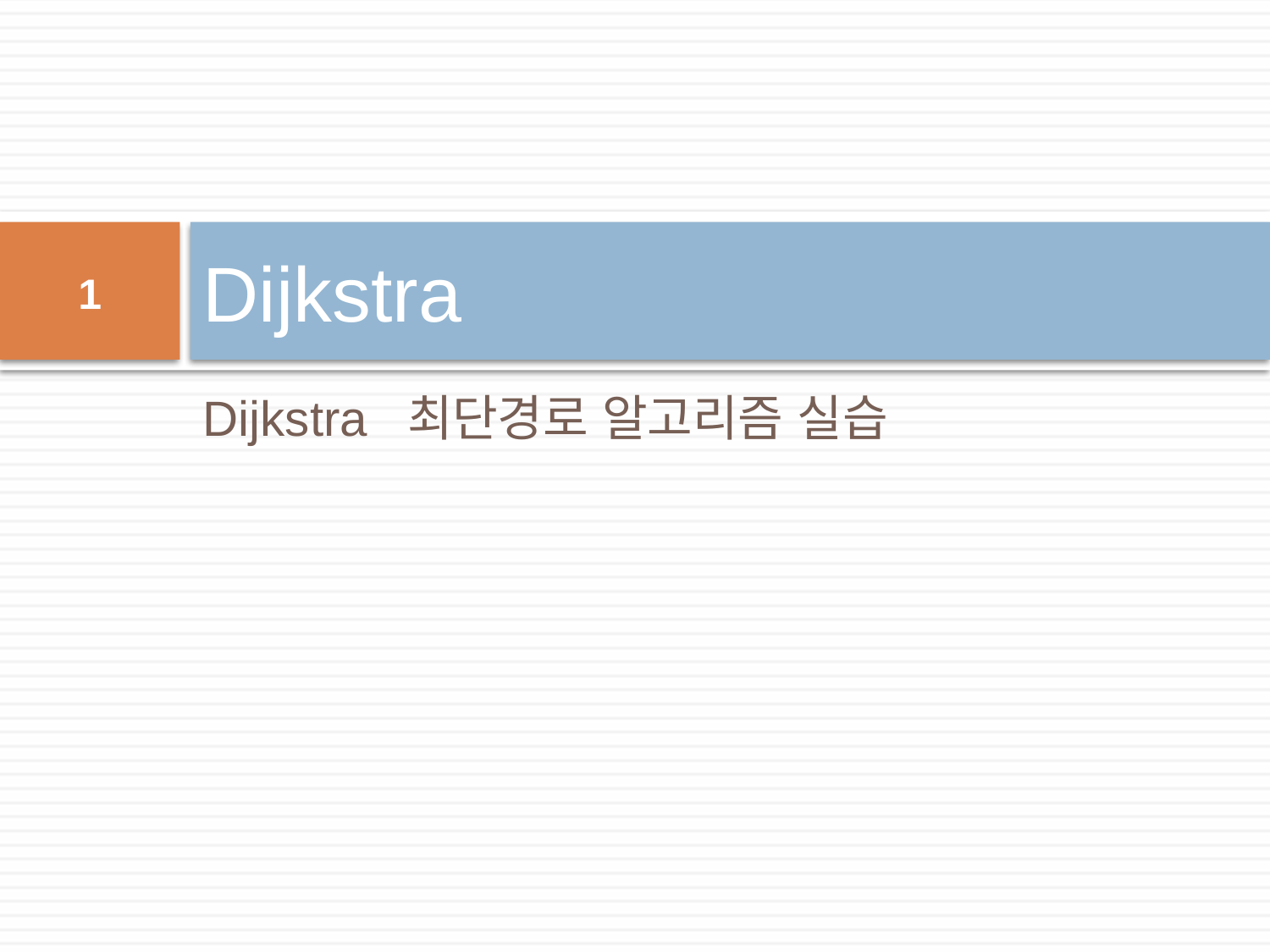

# Dijkstra
1
Dijkstra  최단경로 알고리즘 실습